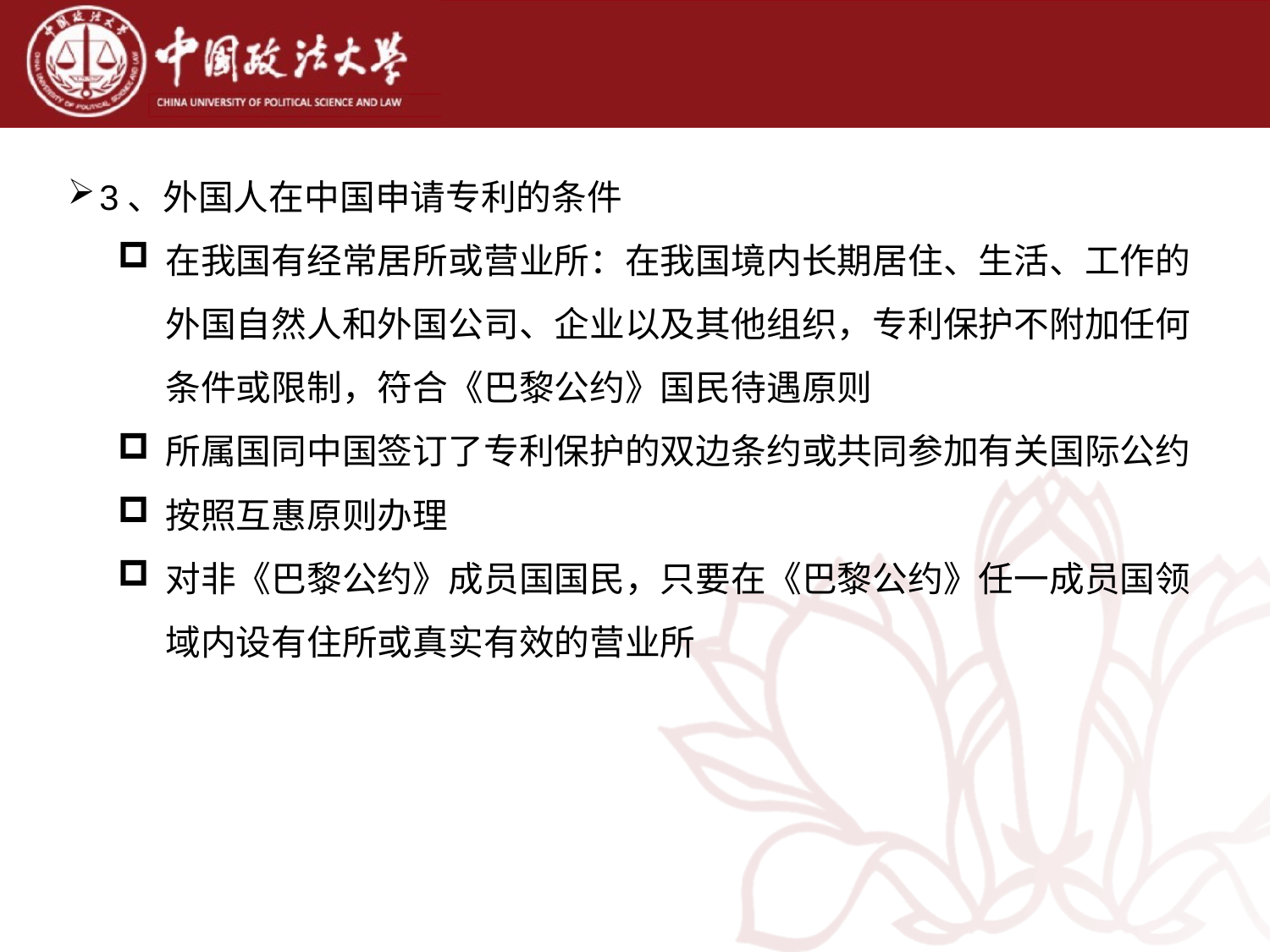

3、外国人在中国申请专利的条件
在我国有经常居所或营业所：在我国境内长期居住、生活、工作的外国自然人和外国公司、企业以及其他组织，专利保护不附加任何条件或限制，符合《巴黎公约》国民待遇原则
所属国同中国签订了专利保护的双边条约或共同参加有关国际公约
按照互惠原则办理
对非《巴黎公约》成员国国民，只要在《巴黎公约》任一成员国领域内设有住所或真实有效的营业所